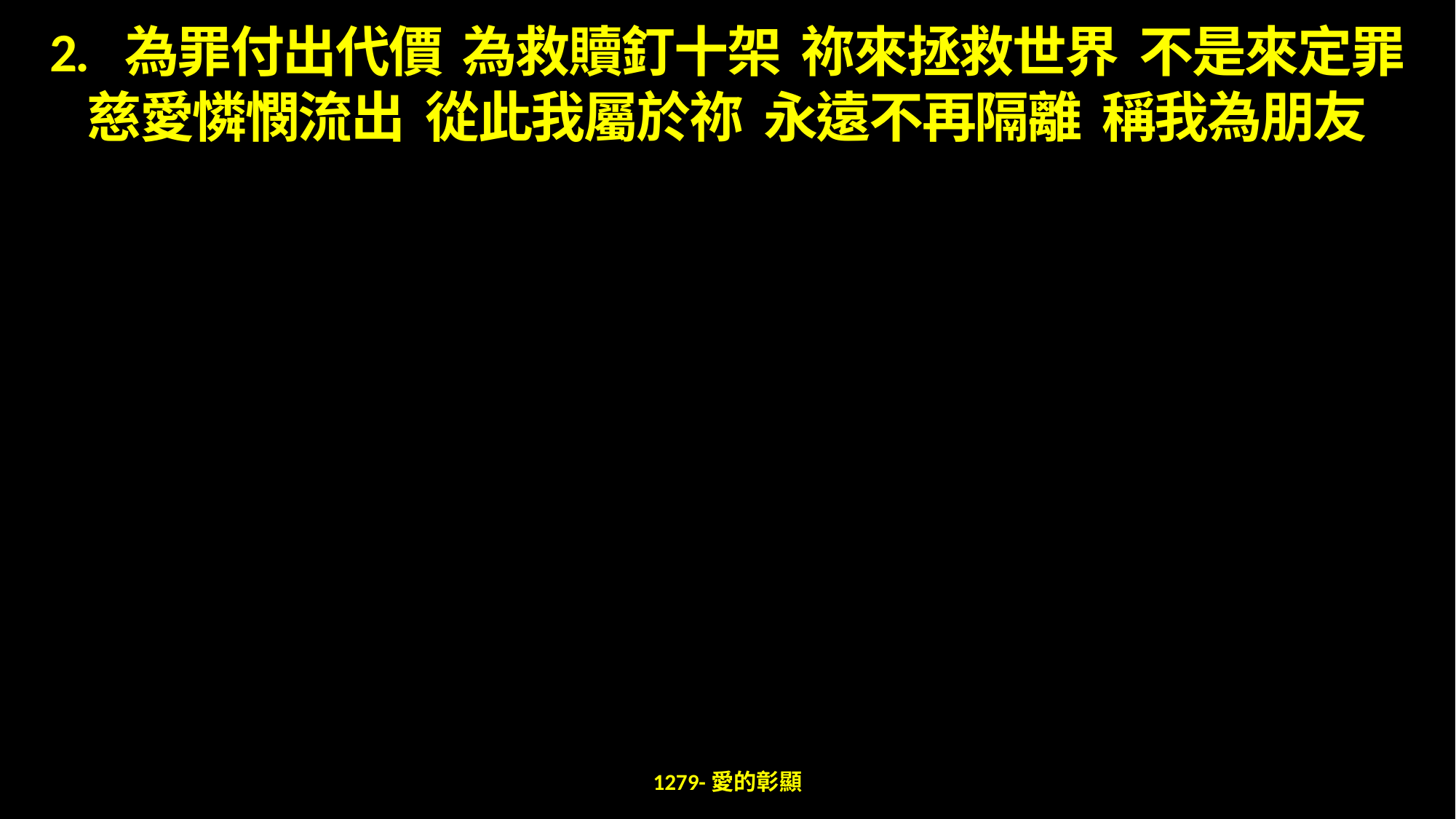

2.  為罪付出代價  為救贖釘十架  祢來拯救世界  不是來定罪
慈愛憐憫流出  從此我屬於祢  永遠不再隔離  稱我為朋友

1279-愛的彰顯